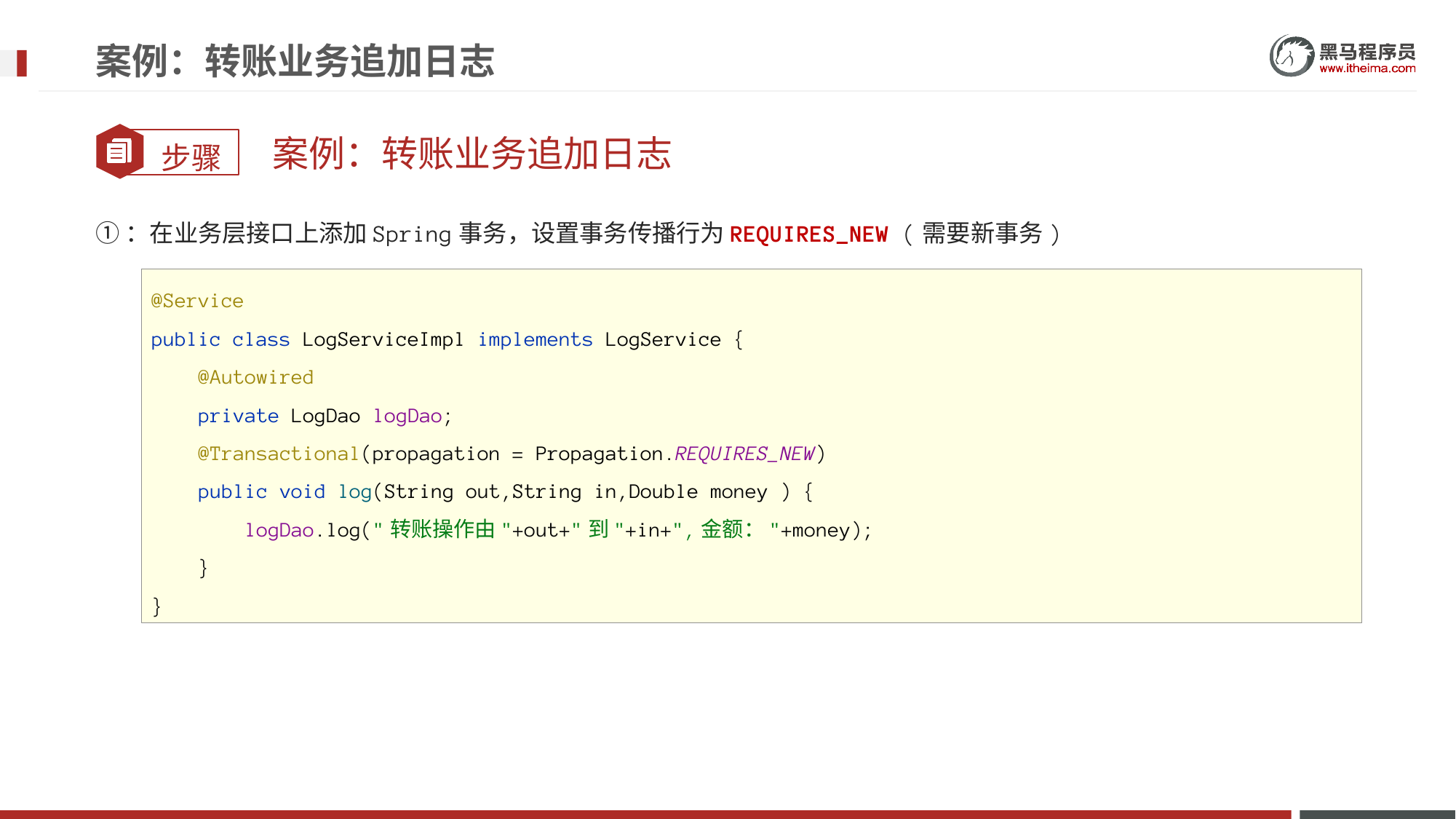

案例：转账业务追加日志
案例：转账业务追加日志
①：在业务层接口上添加Spring事务，设置事务传播行为REQUIRES_NEW (需要新事务)
@Service
public class LogServiceImpl implements LogService {
    @Autowired
    private LogDao logDao;
    @Transactional(propagation = Propagation.REQUIRES_NEW)
    public void log(String out,String in,Double money ) {
        logDao.log("转账操作由"+out+"到"+in+",金额："+money);
    }
}